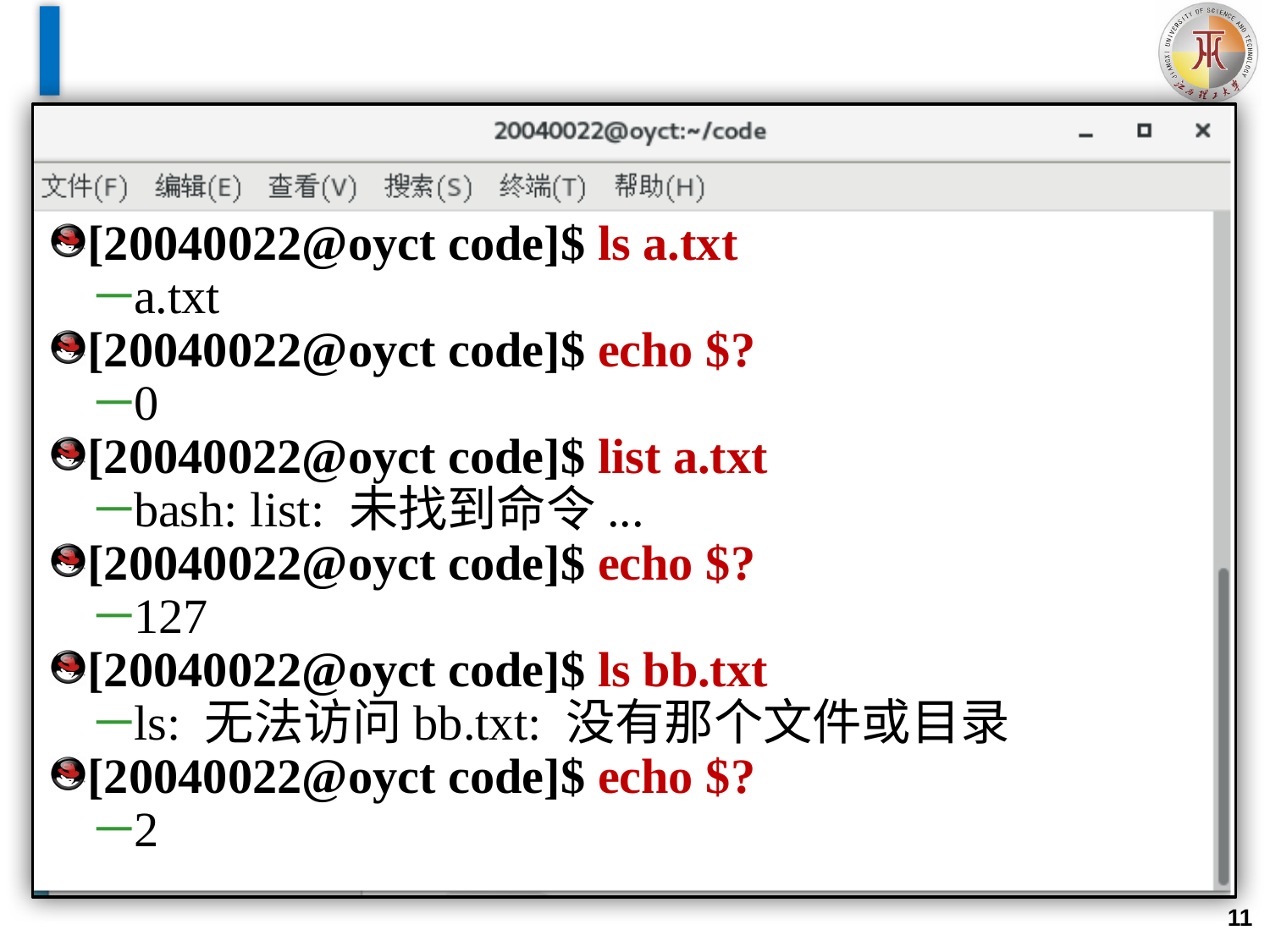

#
[20040022@oyct code]$ ls a.txt
a.txt
[20040022@oyct code]$ echo $?
0
[20040022@oyct code]$ list a.txt
bash: list: 未找到命令...
[20040022@oyct code]$ echo $?
127
[20040022@oyct code]$ ls bb.txt
ls: 无法访问bb.txt: 没有那个文件或目录
[20040022@oyct code]$ echo $?
2
11